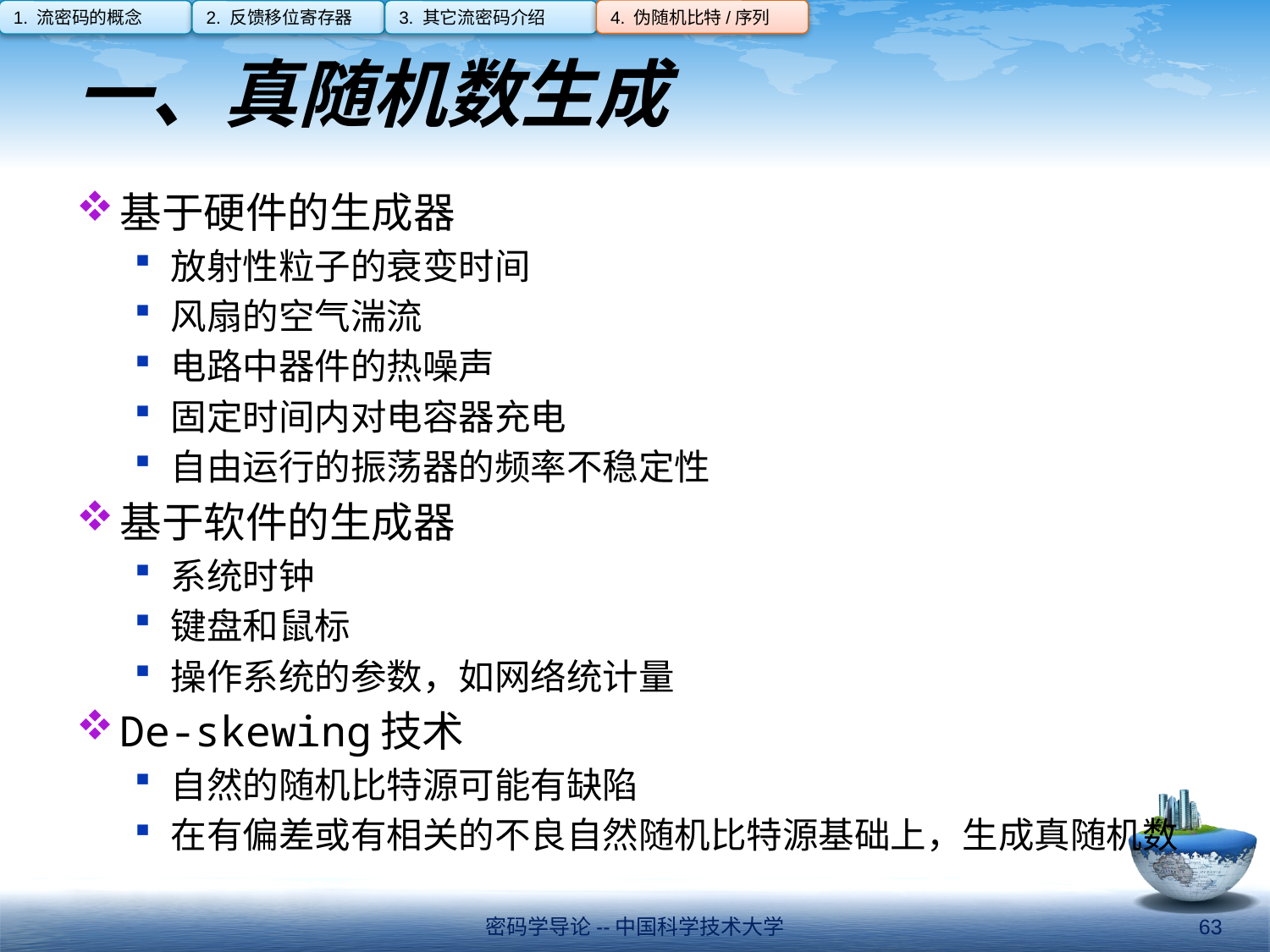

4. 伪随机比特/序列
1. 流密码的概念
2. 反馈移位寄存器
3. 其它流密码介绍
# 一、真随机数生成
基于硬件的生成器
放射性粒子的衰变时间
风扇的空气湍流
电路中器件的热噪声
固定时间内对电容器充电
自由运行的振荡器的频率不稳定性
基于软件的生成器
系统时钟
键盘和鼠标
操作系统的参数，如网络统计量
De-skewing技术
自然的随机比特源可能有缺陷
在有偏差或有相关的不良自然随机比特源基础上，生成真随机数
密码学导论--中国科学技术大学
63